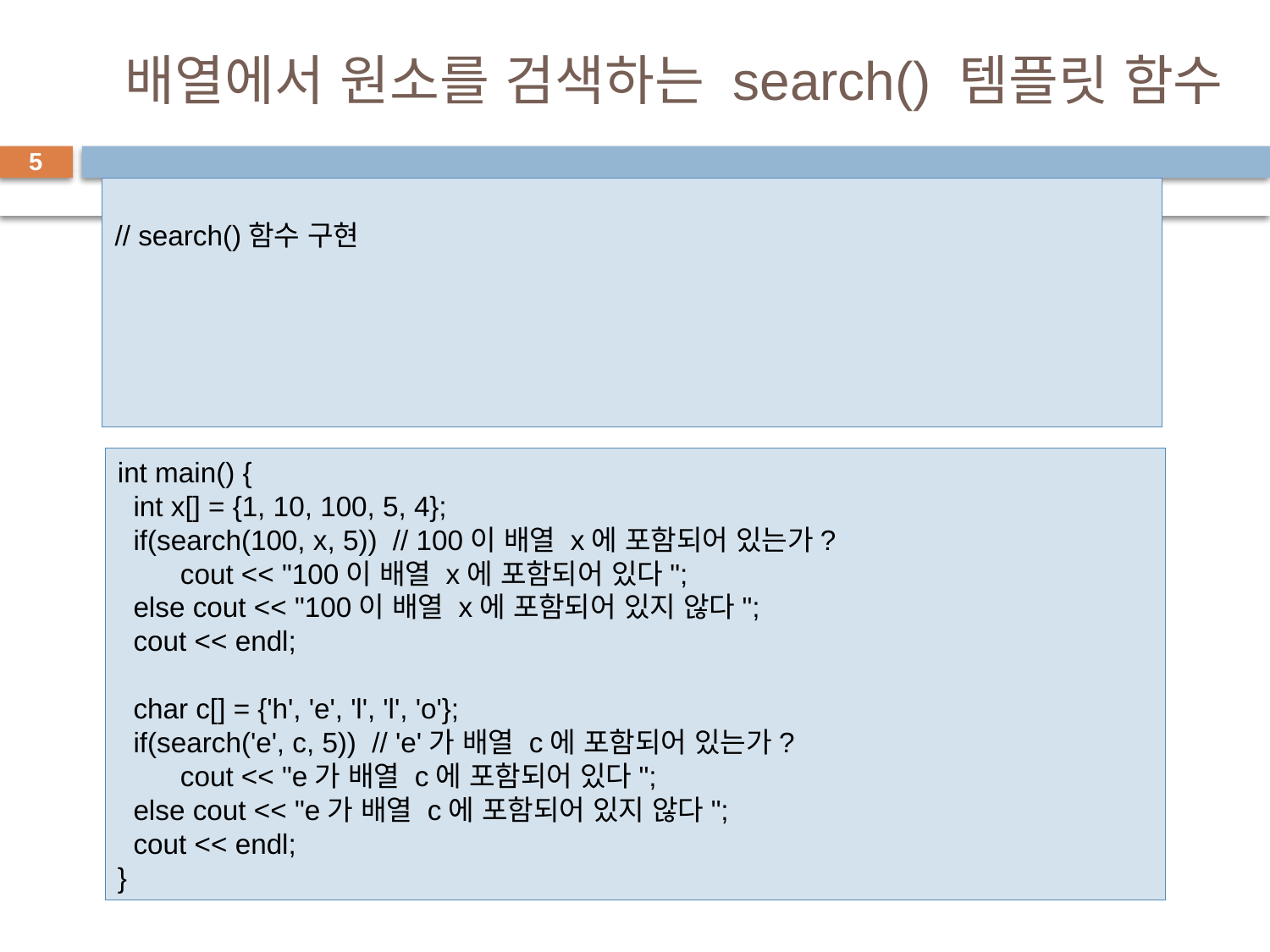

# 배열에서 원소를 검색하는 search() 템플릿 함수
5

// search()함수 구현

int main() {
  int x[] = {1, 10, 100, 5, 4};
  if(search(100, x, 5))  // 100이 배열 x에 포함되어 있는가?
        cout << "100이 배열 x에 포함되어 있다";
  else cout << "100이 배열 x에 포함되어 있지 않다";
  cout << endl;

  char c[] = {'h', 'e', 'l', 'l', 'o'};
  if(search('e', c, 5))  // 'e'가 배열 c에 포함되어 있는가?
        cout << "e가 배열 c에 포함되어 있다";
  else cout << "e가 배열 c에 포함되어 있지 않다";
  cout << endl;
}